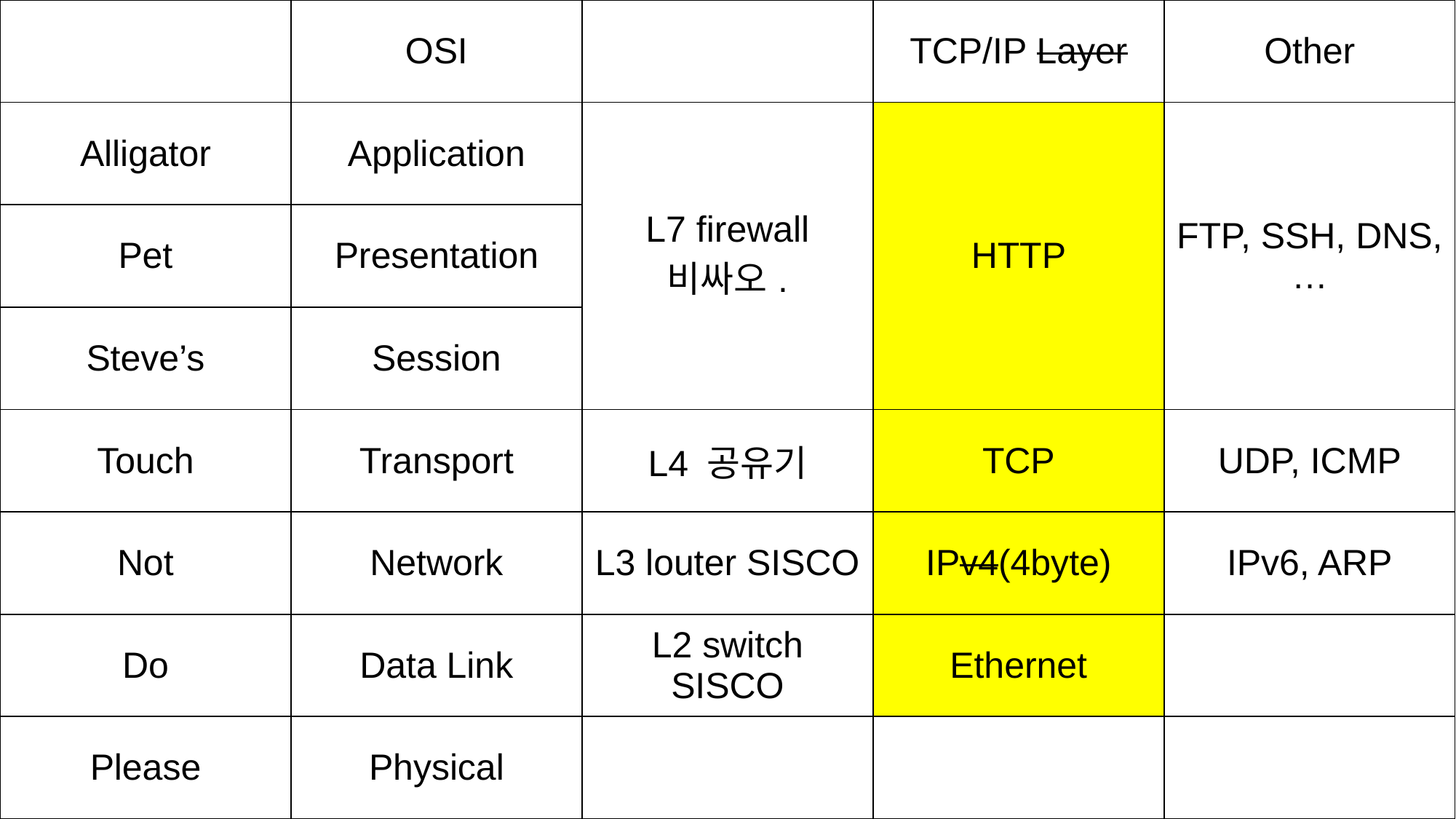

|  | OSI |  | TCP/IP Layer | Other |
| --- | --- | --- | --- | --- |
| Alligator | Application | L7 firewall 비싸오. | HTTP | FTP, SSH, DNS, … |
| Pet | Presentation |  |  |  |
| Steve’s | Session |  |  |  |
| Touch | Transport | L4 공유기 | TCP | UDP, ICMP |
| Not | Network | L3 louter SISCO | IPv4(4byte) | IPv6, ARP |
| Do | Data Link | L2 switch SISCO | Ethernet |  |
| Please | Physical |  |  |  |